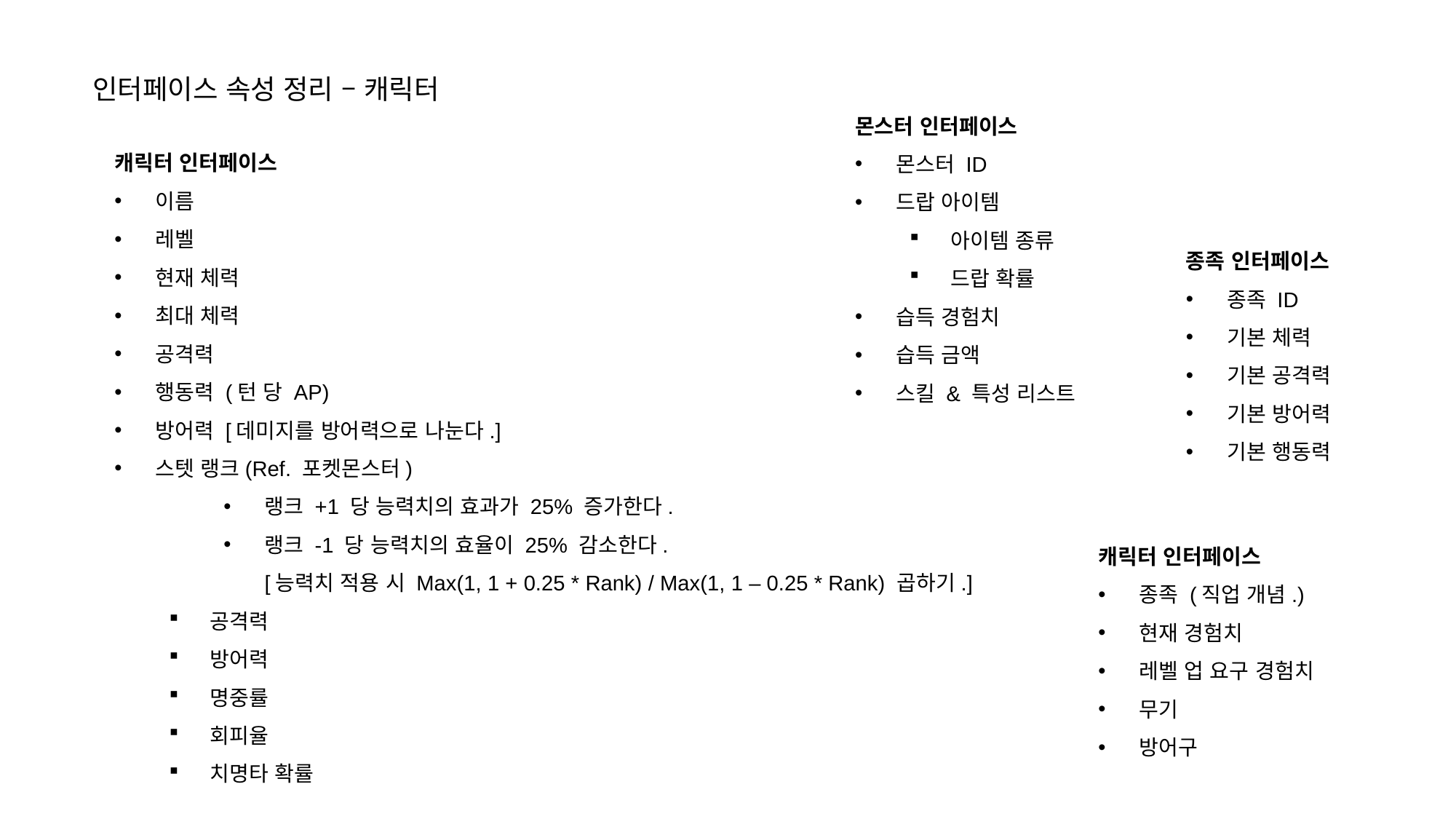

인터페이스 속성 정리 – 캐릭터
몬스터 인터페이스
몬스터 ID
드랍 아이템
아이템 종류
드랍 확률
습득 경험치
습득 금액
스킬 & 특성 리스트
캐릭터 인터페이스
이름
레벨
현재 체력
최대 체력
공격력
행동력 (턴 당 AP)
방어력 [데미지를 방어력으로 나눈다.]
스텟 랭크(Ref. 포켓몬스터)
랭크 +1 당 능력치의 효과가 25% 증가한다.
랭크 -1 당 능력치의 효율이 25% 감소한다.
[능력치 적용 시 Max(1, 1 + 0.25 * Rank) / Max(1, 1 – 0.25 * Rank) 곱하기.]
공격력
방어력
명중률
회피율
치명타 확률
종족 인터페이스
종족 ID
기본 체력
기본 공격력
기본 방어력
기본 행동력
캐릭터 인터페이스
종족 (직업 개념.)
현재 경험치
레벨 업 요구 경험치
무기
방어구